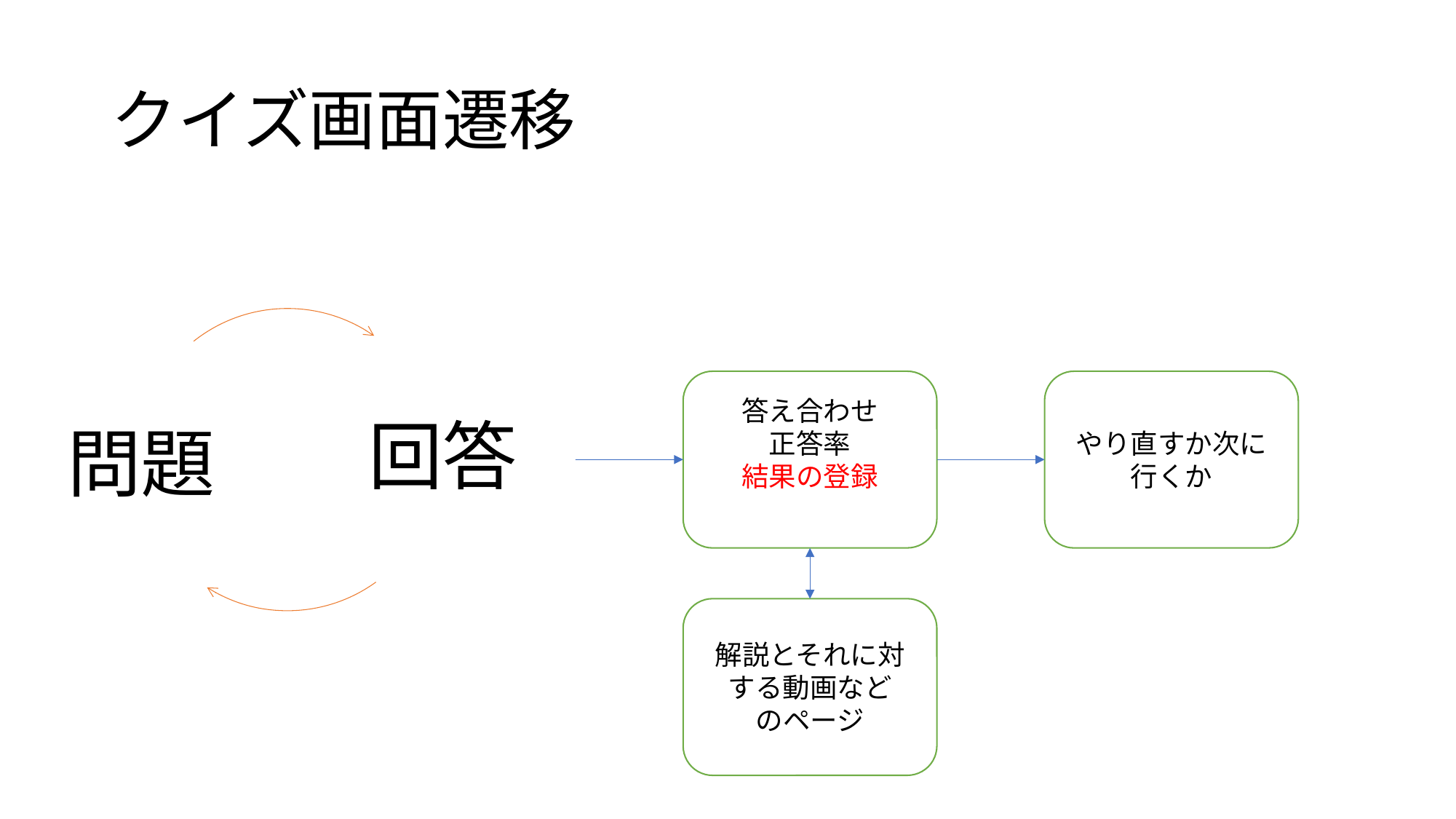

# クイズ画面遷移
問題
回答
答え合わせ
正答率
結果の登録

やり直すか次に行くか
解説とそれに対する動画など
のページ